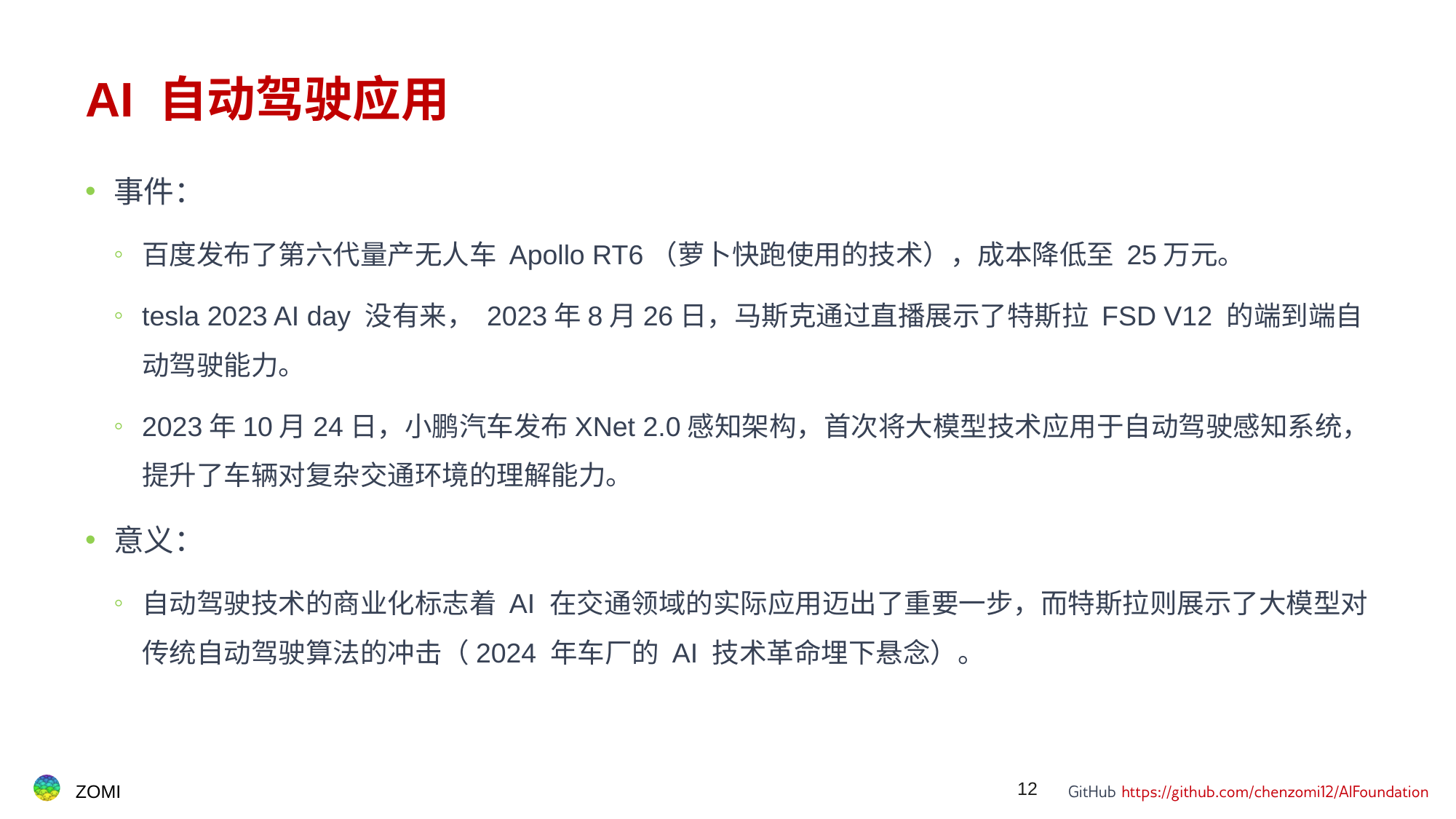

# AI 自动驾驶应用
事件：
百度发布了第六代量产无人车 Apollo RT6（萝卜快跑使用的技术），成本降低至 25万元。
tesla 2023 AI day 没有来， 2023年8月26日，马斯克通过直播展示了特斯拉 FSD V12 的端到端自动驾驶能力。
2023年10月24日，小鹏汽车发布XNet 2.0感知架构，首次将大模型技术应用于自动驾驶感知系统，提升了车辆对复杂交通环境的理解能力。
意义：
自动驾驶技术的商业化标志着 AI 在交通领域的实际应用迈出了重要一步，而特斯拉则展示了大模型对传统自动驾驶算法的冲击（2024 年车厂的 AI 技术革命埋下悬念）。